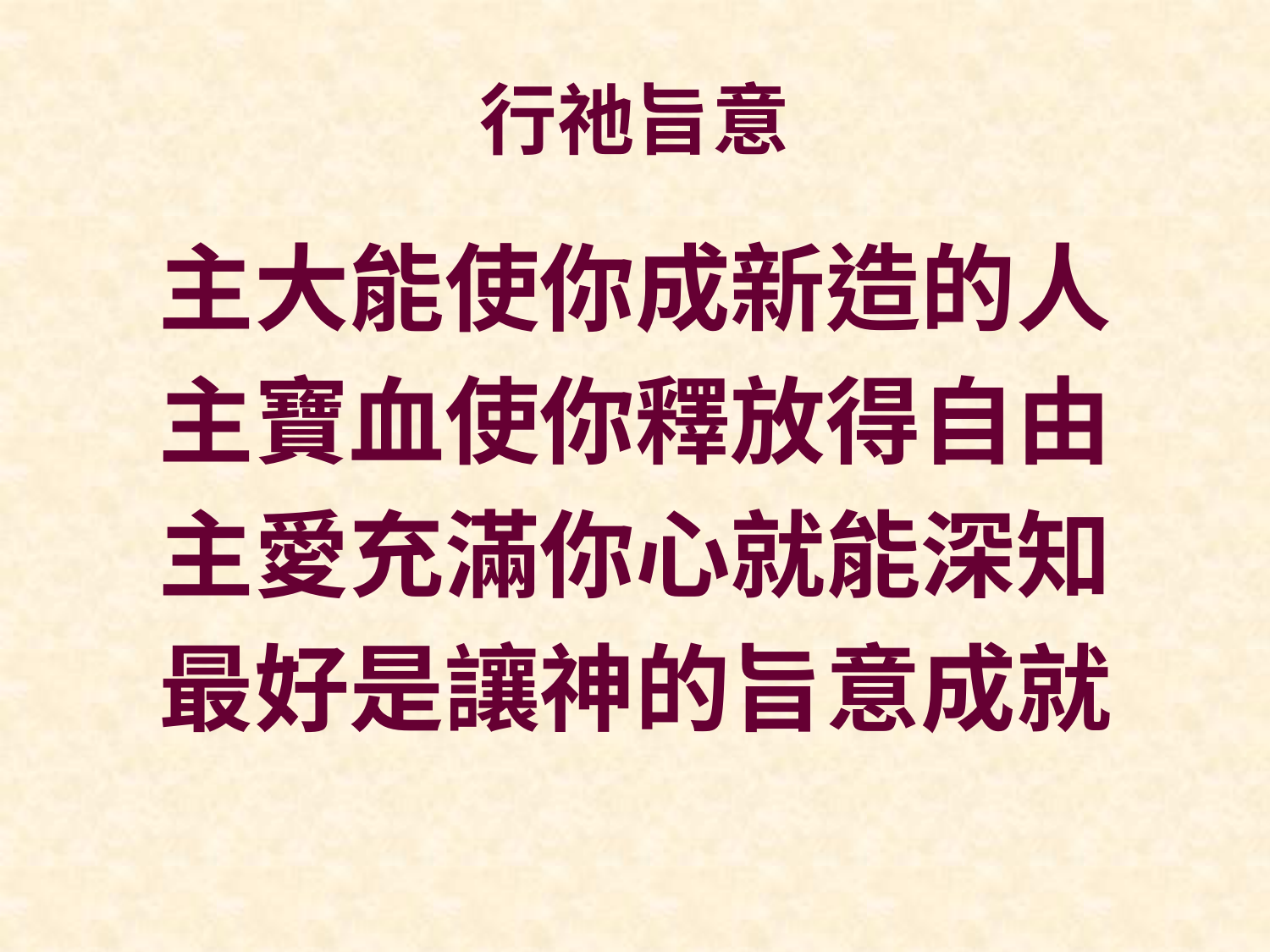

# 行祂旨意
主大能使你成新造的人
主寶血使你釋放得自由
主愛充滿你心就能深知
最好是讓神的旨意成就